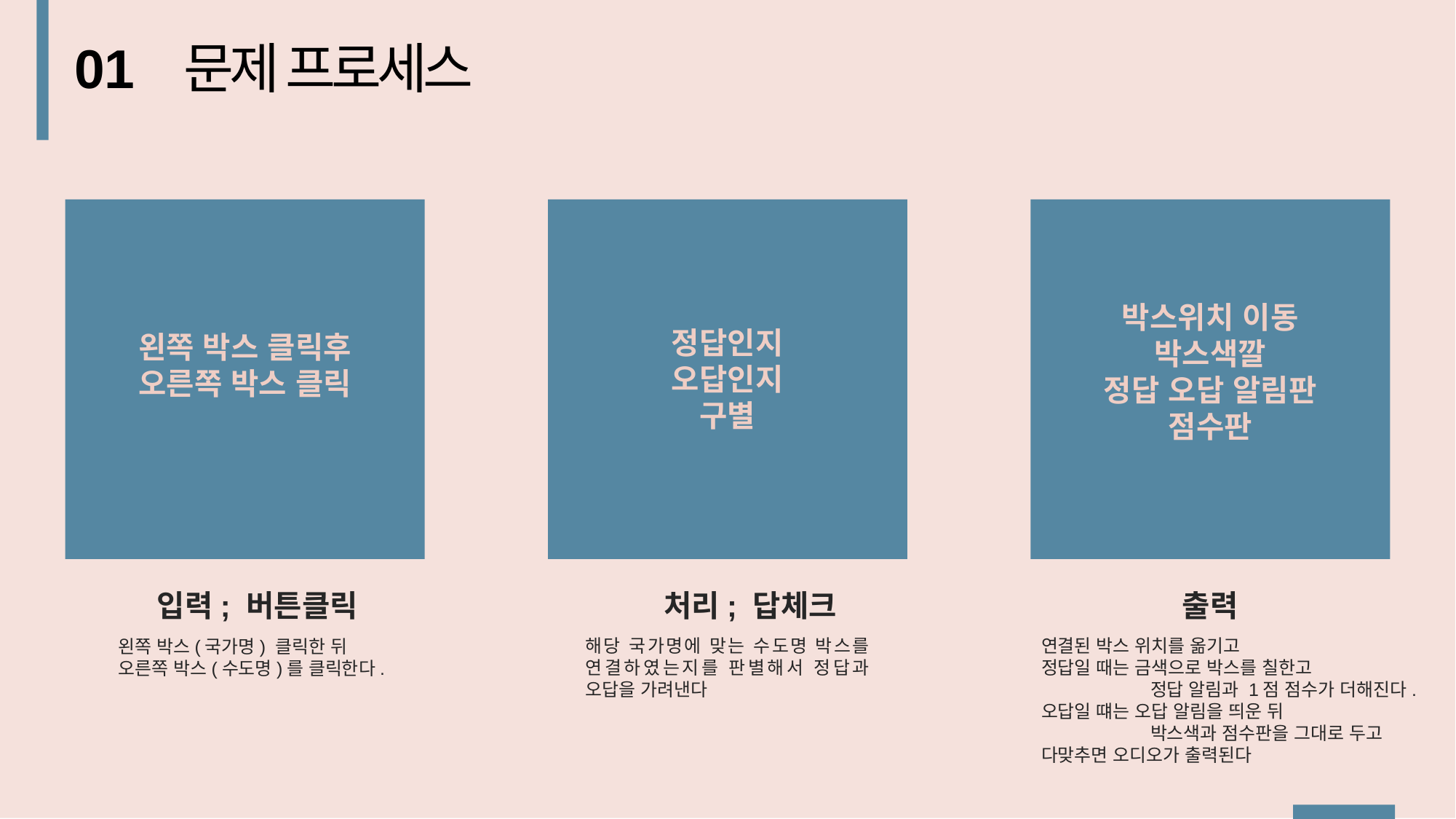

01
문제 프로세스

박스위치 이동
박스색깔
정답 오답 알림판
점수판
정답인지
오답인지
구별
왼쪽 박스 클릭후
오른쪽 박스 클릭
입력; 버튼클릭
처리; 답체크
해당 국가명에 맞는 수도명 박스를 연결하였는지를 판별해서 정답과 오답을 가려낸다
출력
연결된 박스 위치를 옮기고
정답일 때는 금색으로 박스를 칠한고
	정답 알림과 1점 점수가 더해진다.
오답일 떄는 오답 알림을 띄운 뒤
	박스색과 점수판을 그대로 두고
다맞추면 오디오가 출력된다
왼쪽 박스(국가명) 클릭한 뒤
오른쪽 박스(수도명)를 클릭한다.